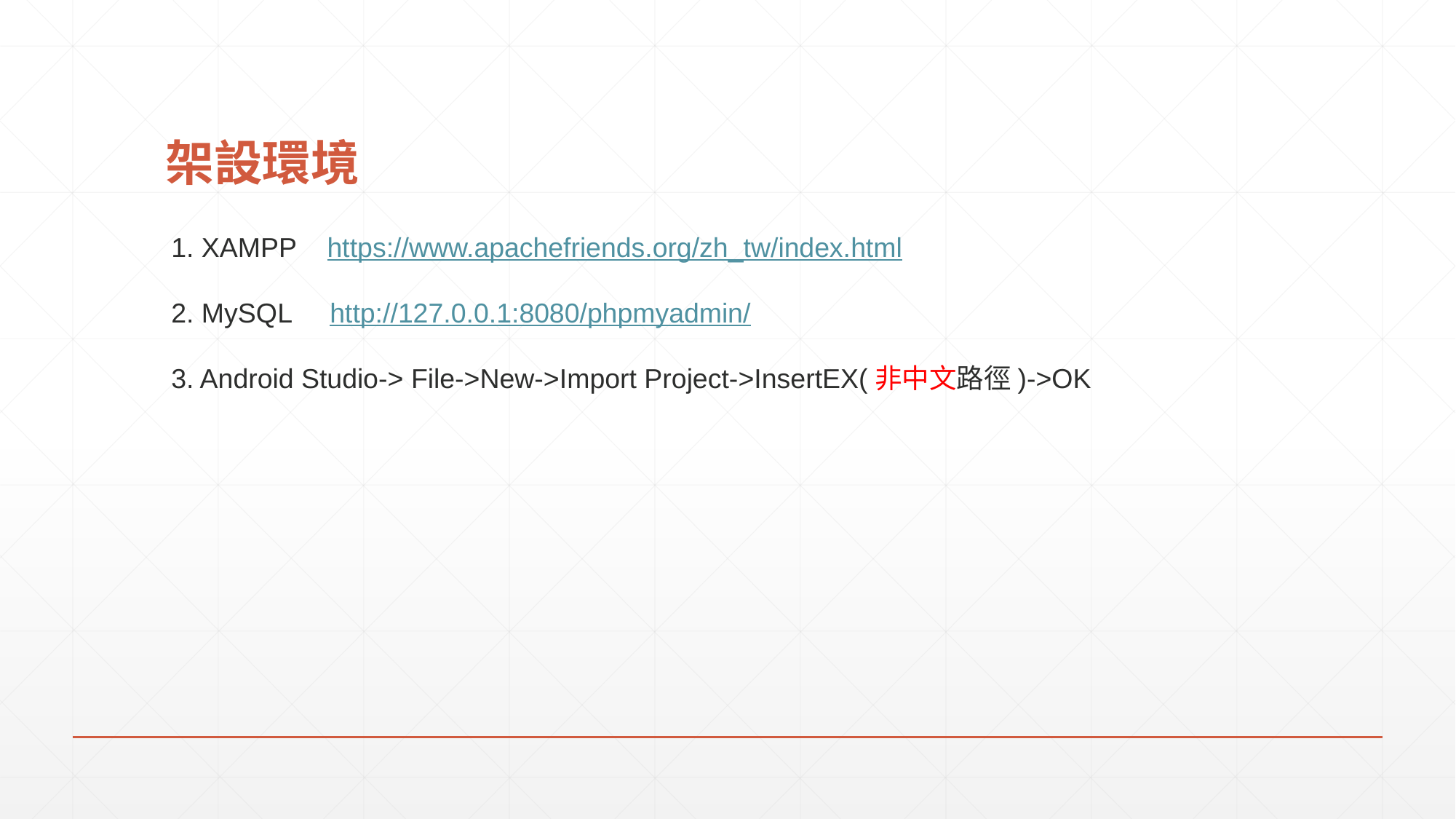

# 架設環境
1. XAMPP    https://www.apachefriends.org/zh_tw/index.html

2. MySQL     http://127.0.0.1:8080/phpmyadmin/

3. Android Studio-> File->New->Import Project->InsertEX(非中文路徑)->OK